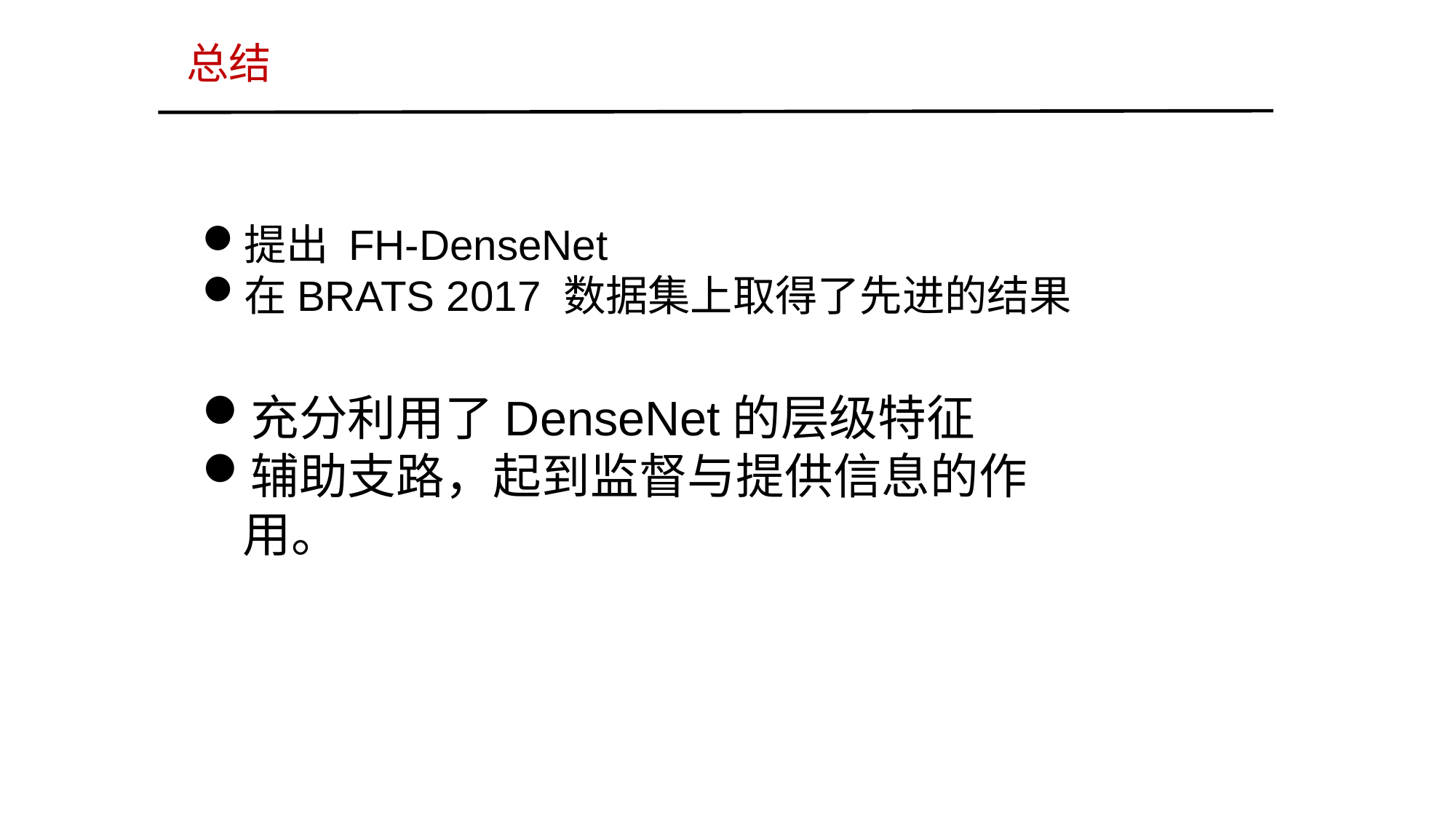

总结
提出 FH-DenseNet
在BRATS 2017 数据集上取得了先进的结果
充分利用了DenseNet的层级特征
辅助支路，起到监督与提供信息的作用。